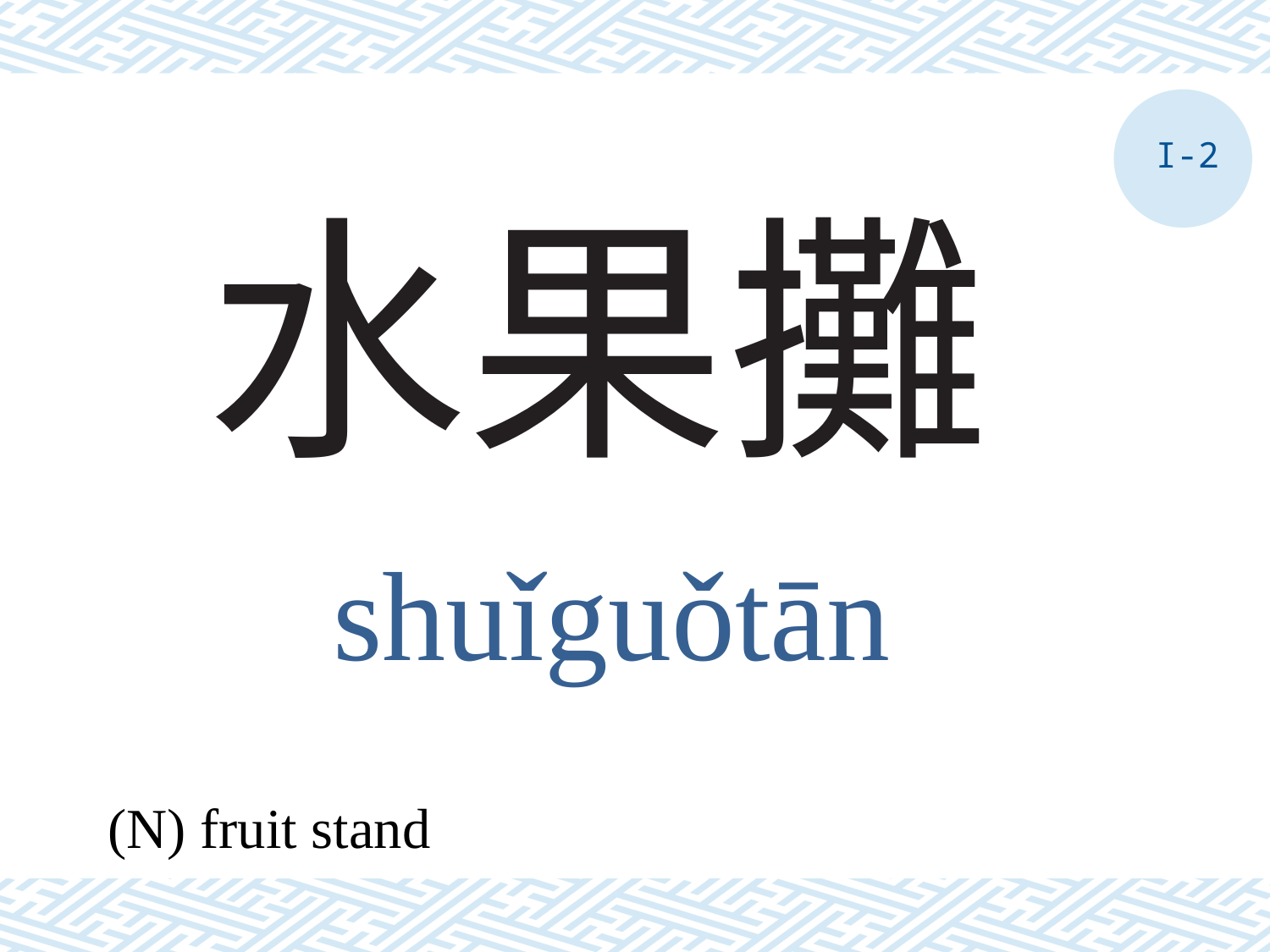

I-2

# 水果攤
shuǐguǒtān
(N) fruit stand